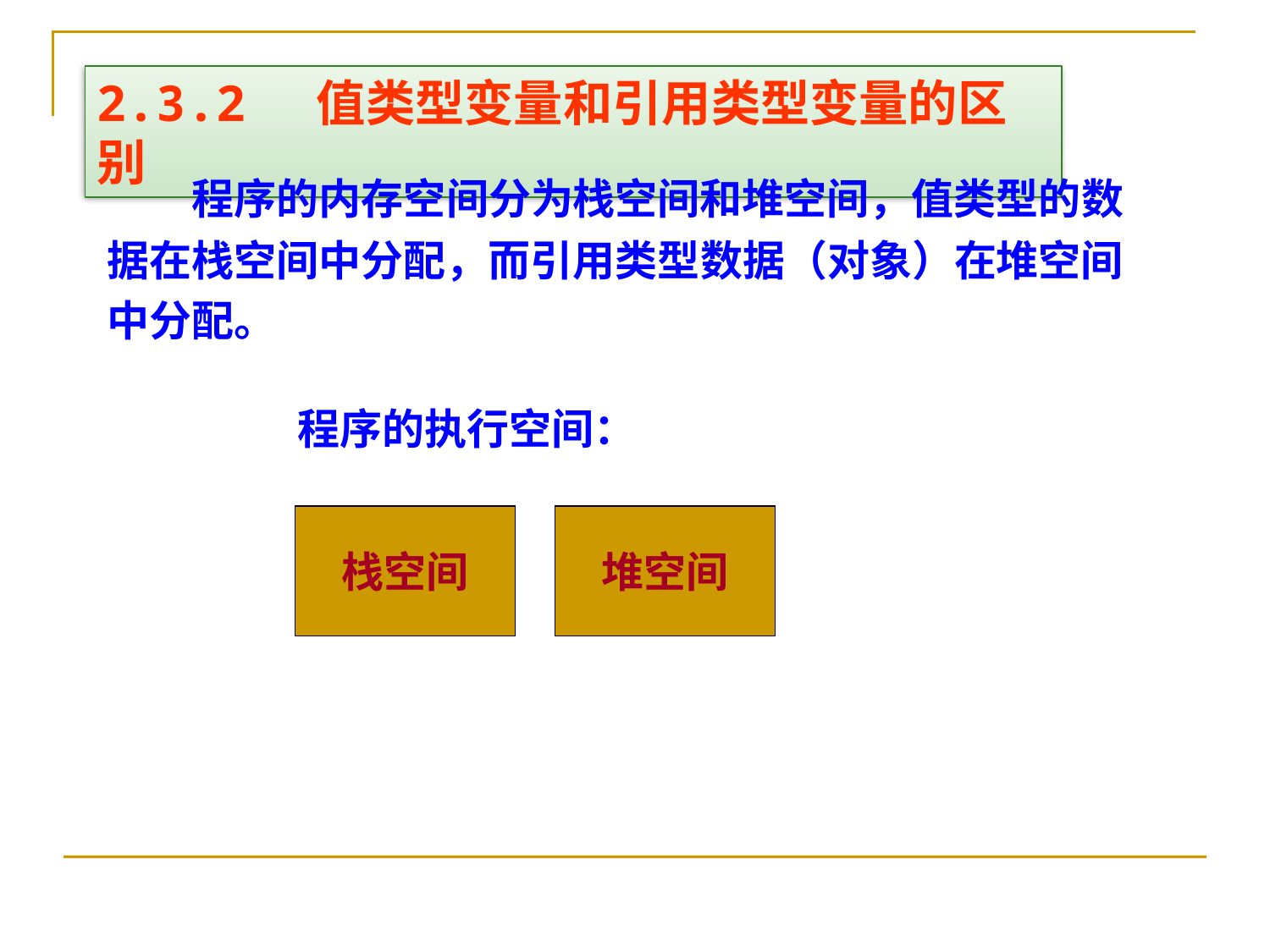

2.3.2  值类型变量和引用类型变量的区别
　　程序的内存空间分为栈空间和堆空间，值类型的数据在栈空间中分配，而引用类型数据（对象）在堆空间中分配。
程序的执行空间：
栈空间
堆空间